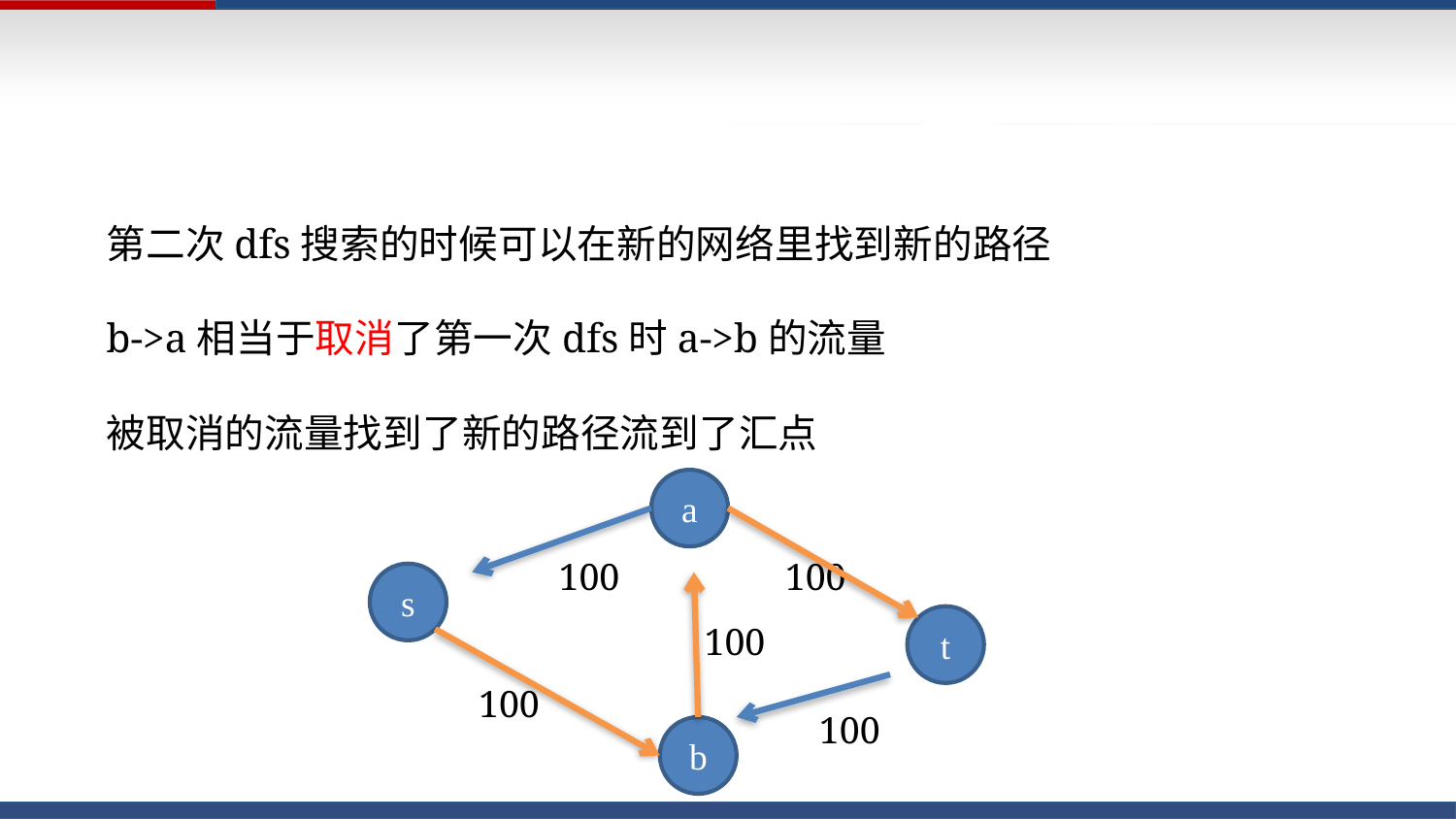

第二次dfs搜索的时候可以在新的网络里找到新的路径

b->a相当于取消了第一次dfs时a->b的流量

被取消的流量找到了新的路径流到了汇点
a
100
100
s
t
100
100
100
b